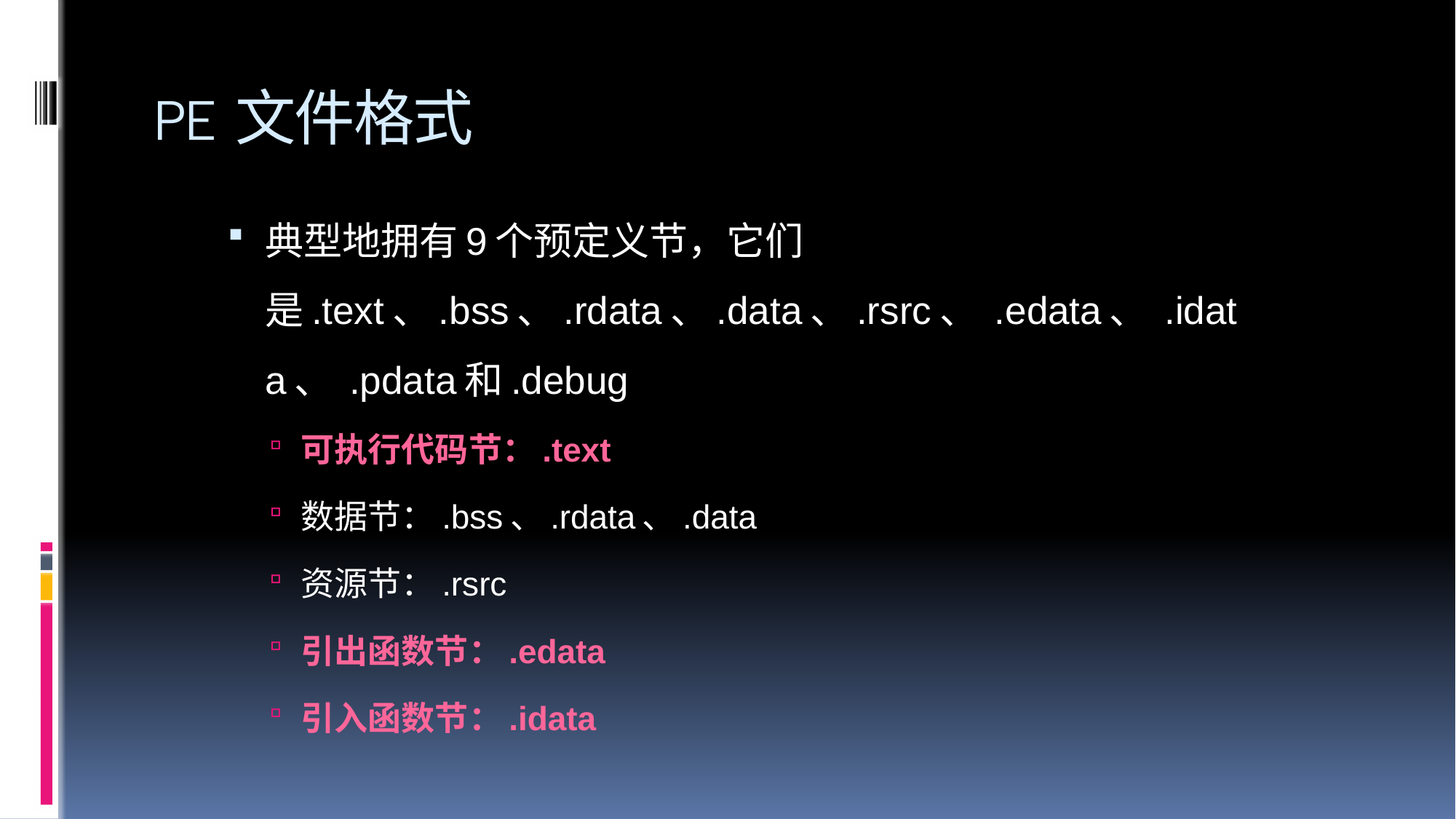

# PE文件格式
典型地拥有9个预定义节，它们是.text、.bss、.rdata、.data、.rsrc、 .edata、 .idata、 .pdata和.debug
可执行代码节：.text
数据节：.bss、.rdata、.data
资源节：.rsrc
引出函数节：.edata
引入函数节：.idata